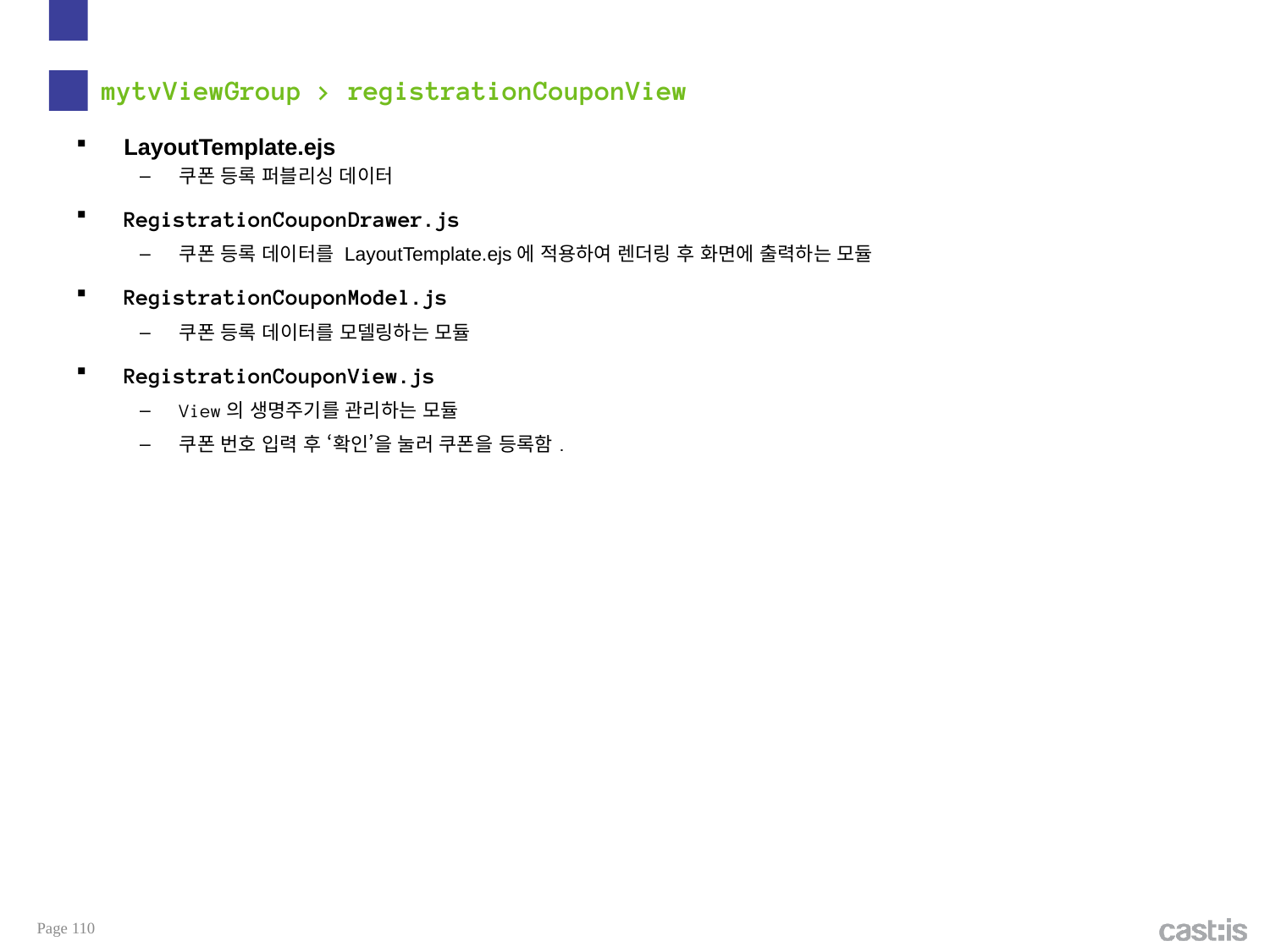

# mytvViewGroup > registrationCouponView
LayoutTemplate.ejs
쿠폰 등록 퍼블리싱 데이터

RegistrationCouponDrawer.js
쿠폰 등록 데이터를 LayoutTemplate.ejs에 적용하여 렌더링 후 화면에 출력하는 모듈

RegistrationCouponModel.js
쿠폰 등록 데이터를 모델링하는 모듈

RegistrationCouponView.js
View의 생명주기를 관리하는 모듈
쿠폰 번호 입력 후 ‘확인’을 눌러 쿠폰을 등록함.

Page 110